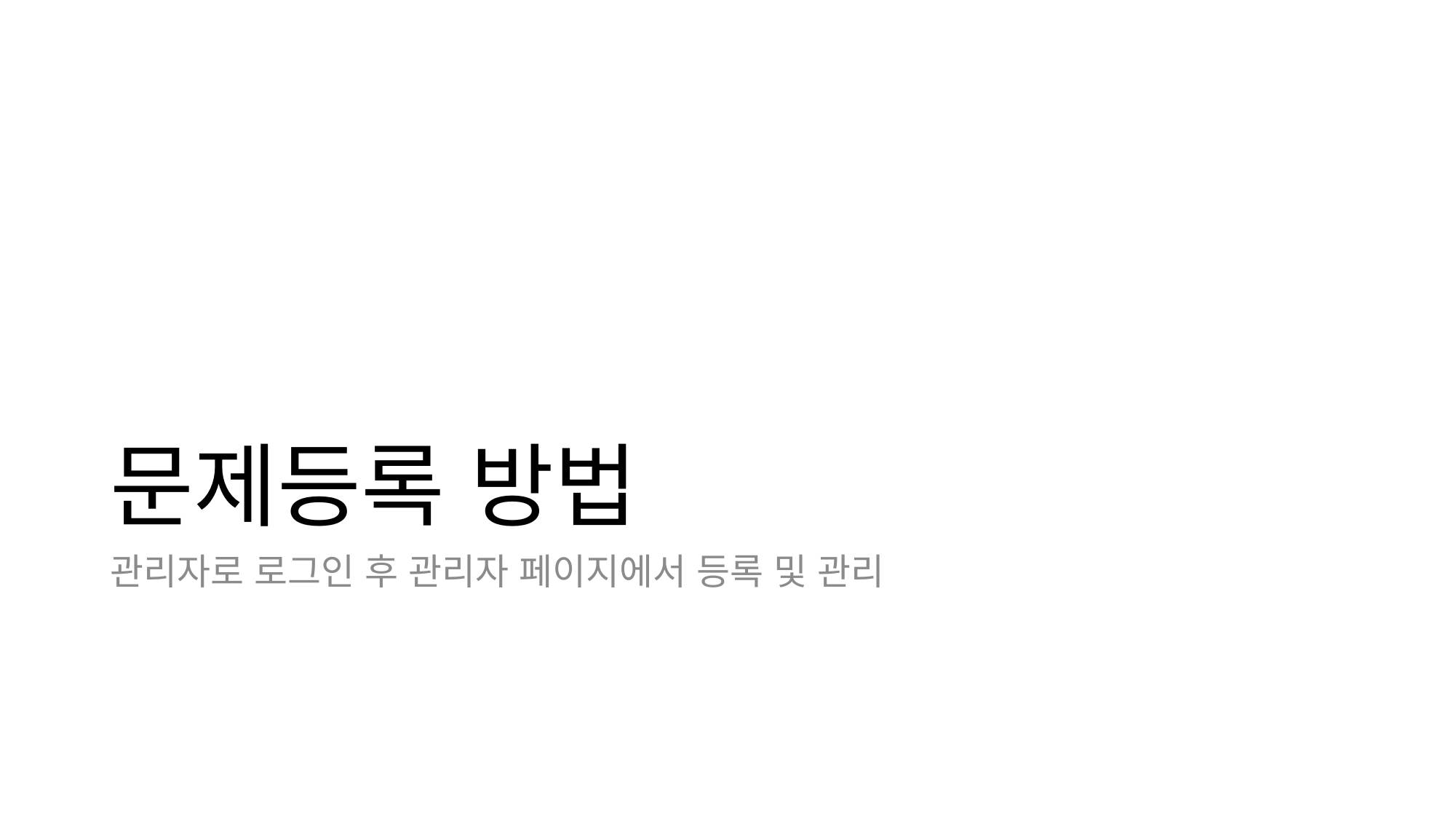

# 문제등록 방법
관리자로 로그인 후 관리자 페이지에서 등록 및 관리